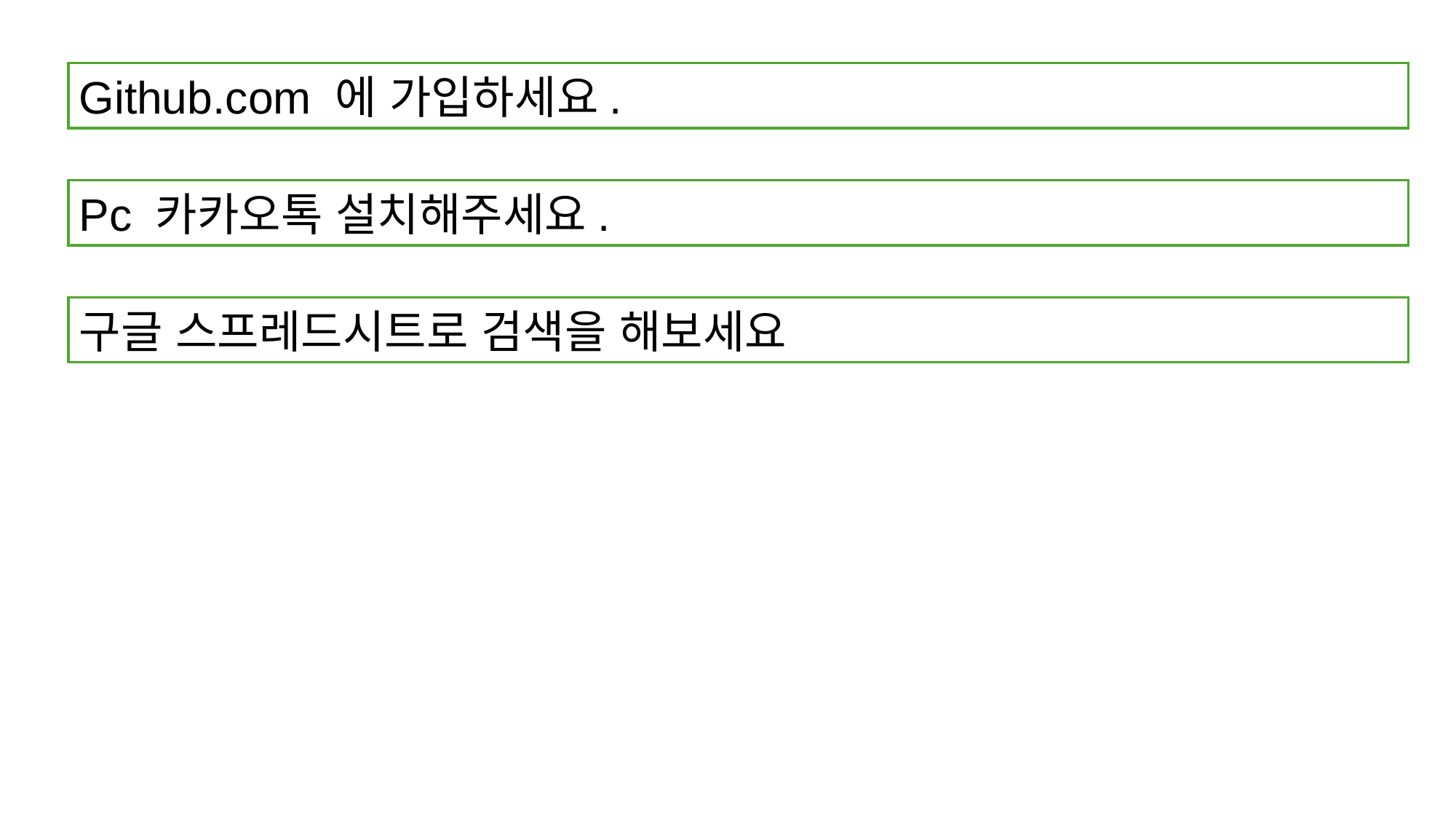

Github.com 에 가입하세요.
Pc 카카오톡 설치해주세요.
구글 스프레드시트로 검색을 해보세요